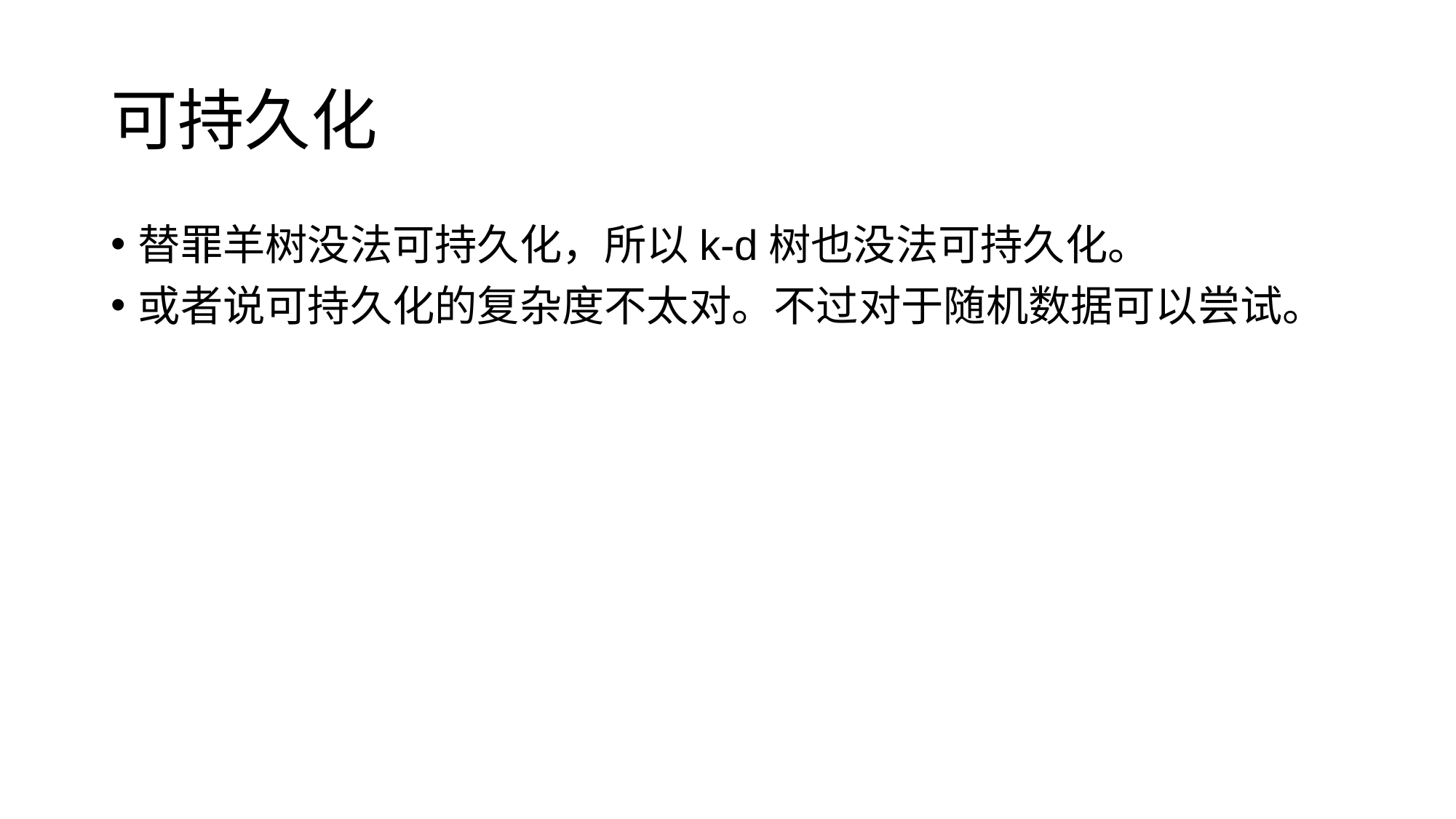

# 可持久化
替罪羊树没法可持久化，所以k-d树也没法可持久化。
或者说可持久化的复杂度不太对。不过对于随机数据可以尝试。